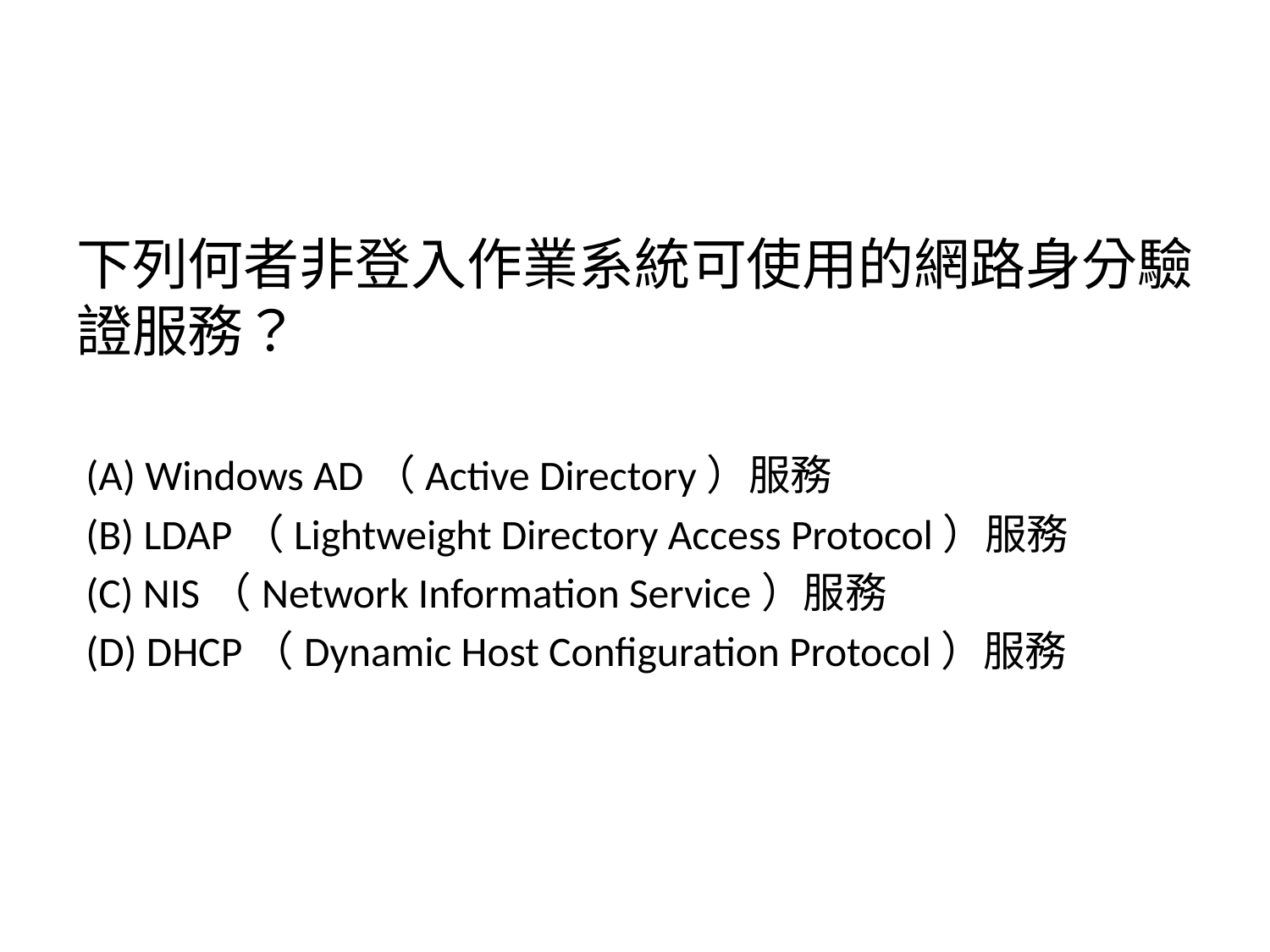

下列何者非登入作業系統可使用的網路身分驗證服務？

 (A) Windows AD（Active Directory）服務
 (B) LDAP（Lightweight Directory Access Protocol）服務
 (C) NIS（Network Information Service）服務
 (D) DHCP（Dynamic Host Configuration Protocol）服務